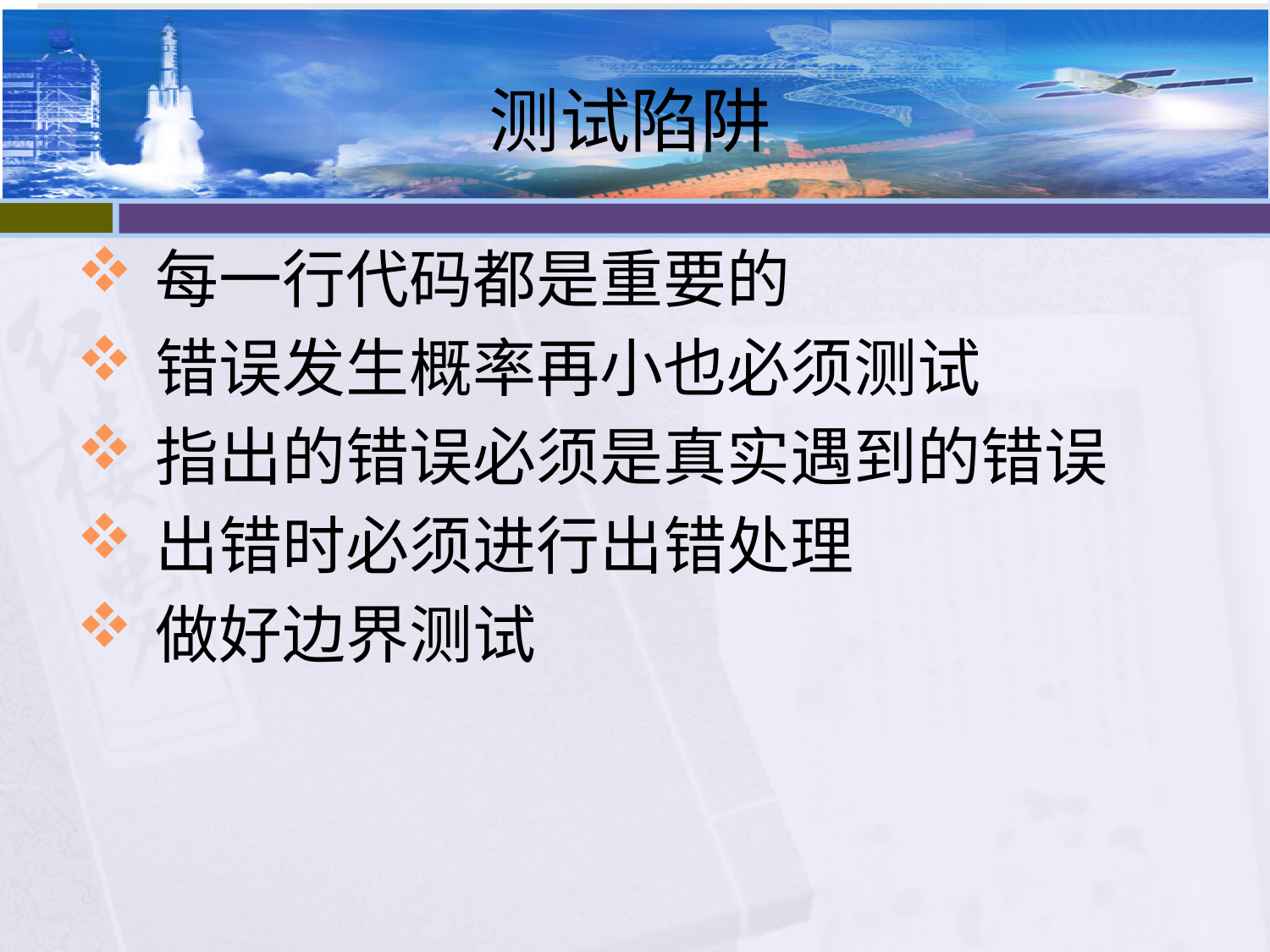

# 测试陷阱

每一行代码都是重要的
错误发生概率再小也必须测试
指出的错误必须是真实遇到的错误
出错时必须进行出错处理
做好边界测试